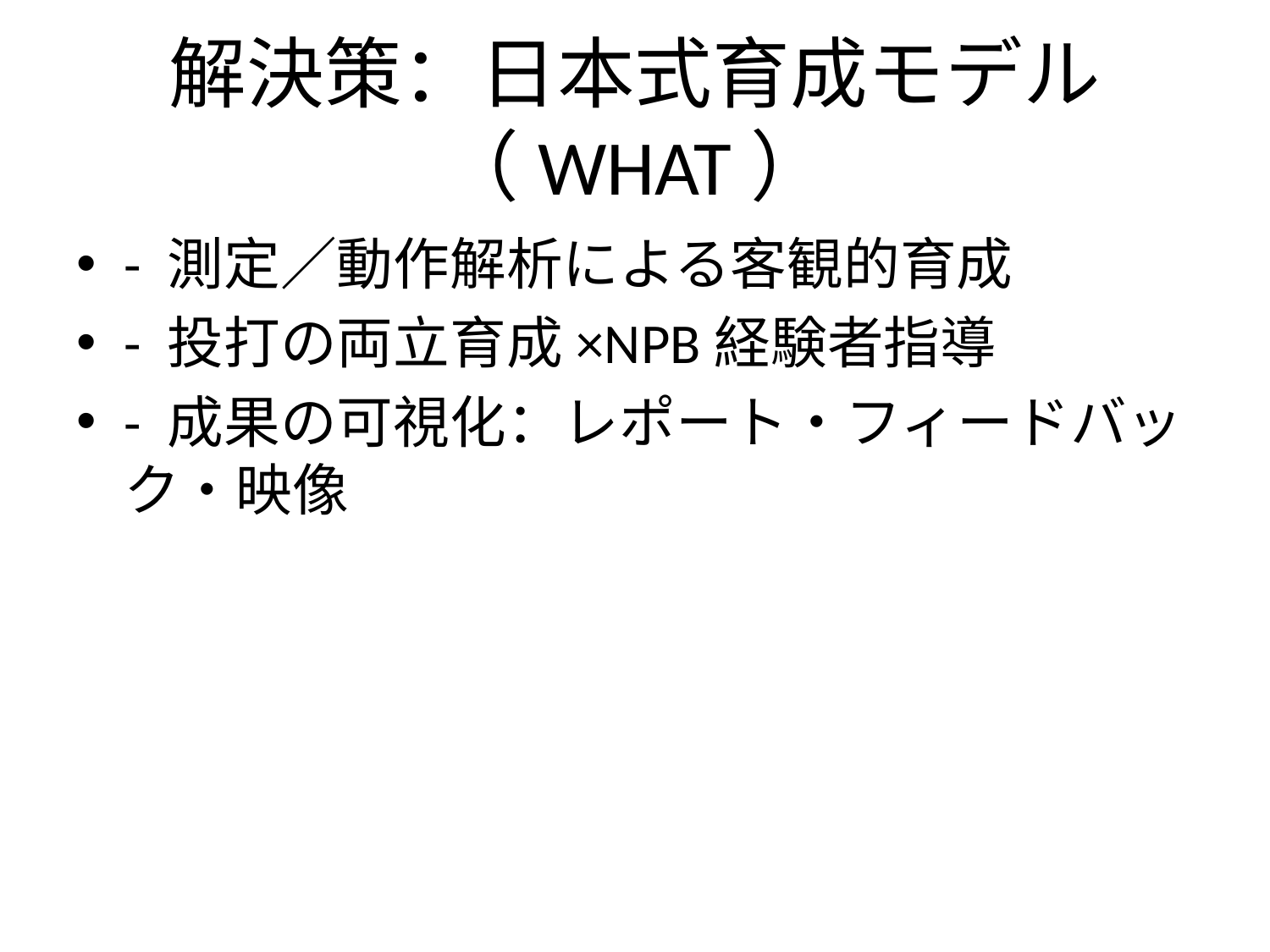

# 解決策：日本式育成モデル（WHAT）
- 測定／動作解析による客観的育成
- 投打の両立育成×NPB経験者指導
- 成果の可視化：レポート・フィードバック・映像